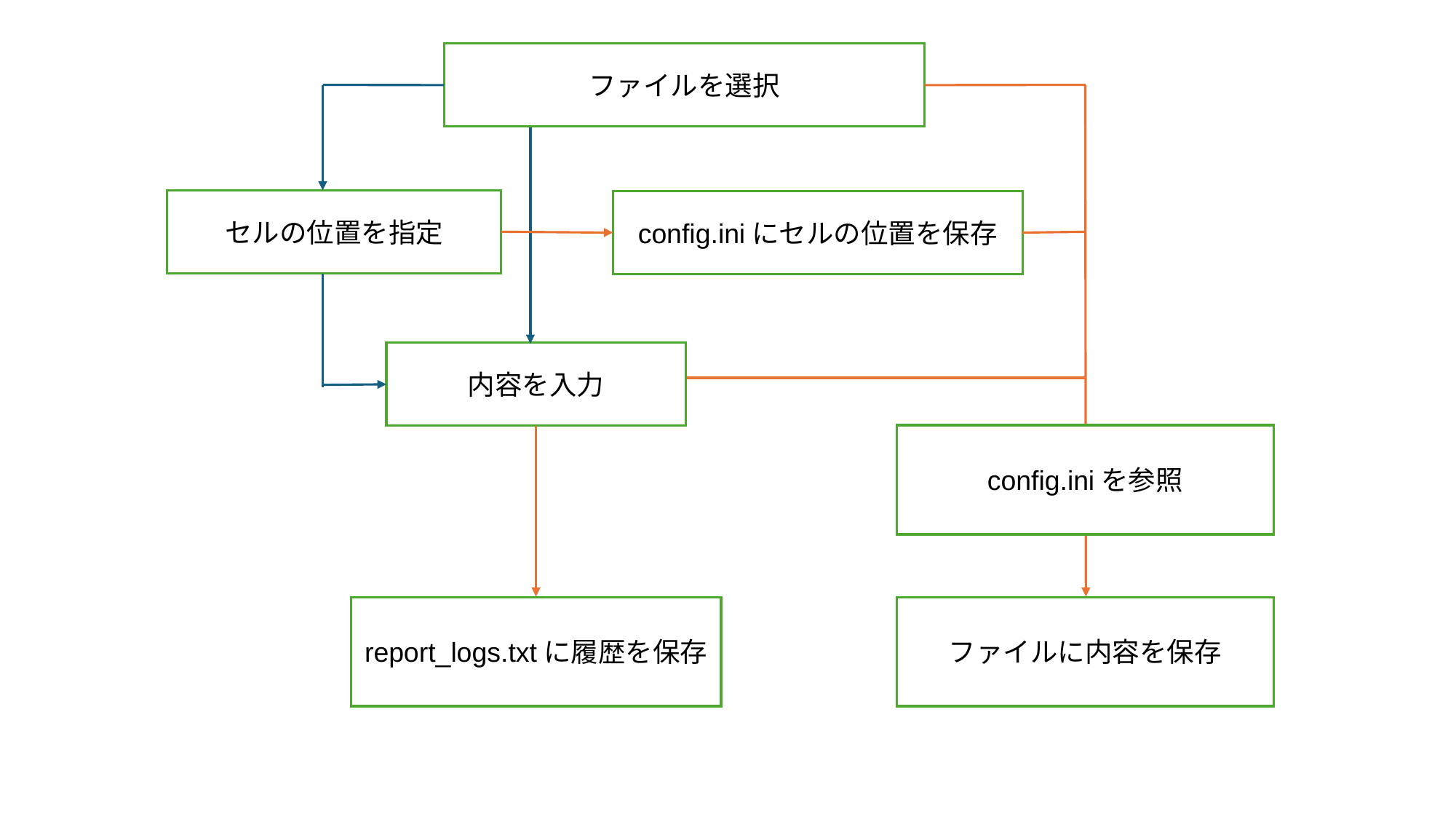

ファイルを選択
セルの位置を指定
config.iniにセルの位置を保存
内容を入力
config.iniを参照
report_logs.txtに履歴を保存
ファイルに内容を保存